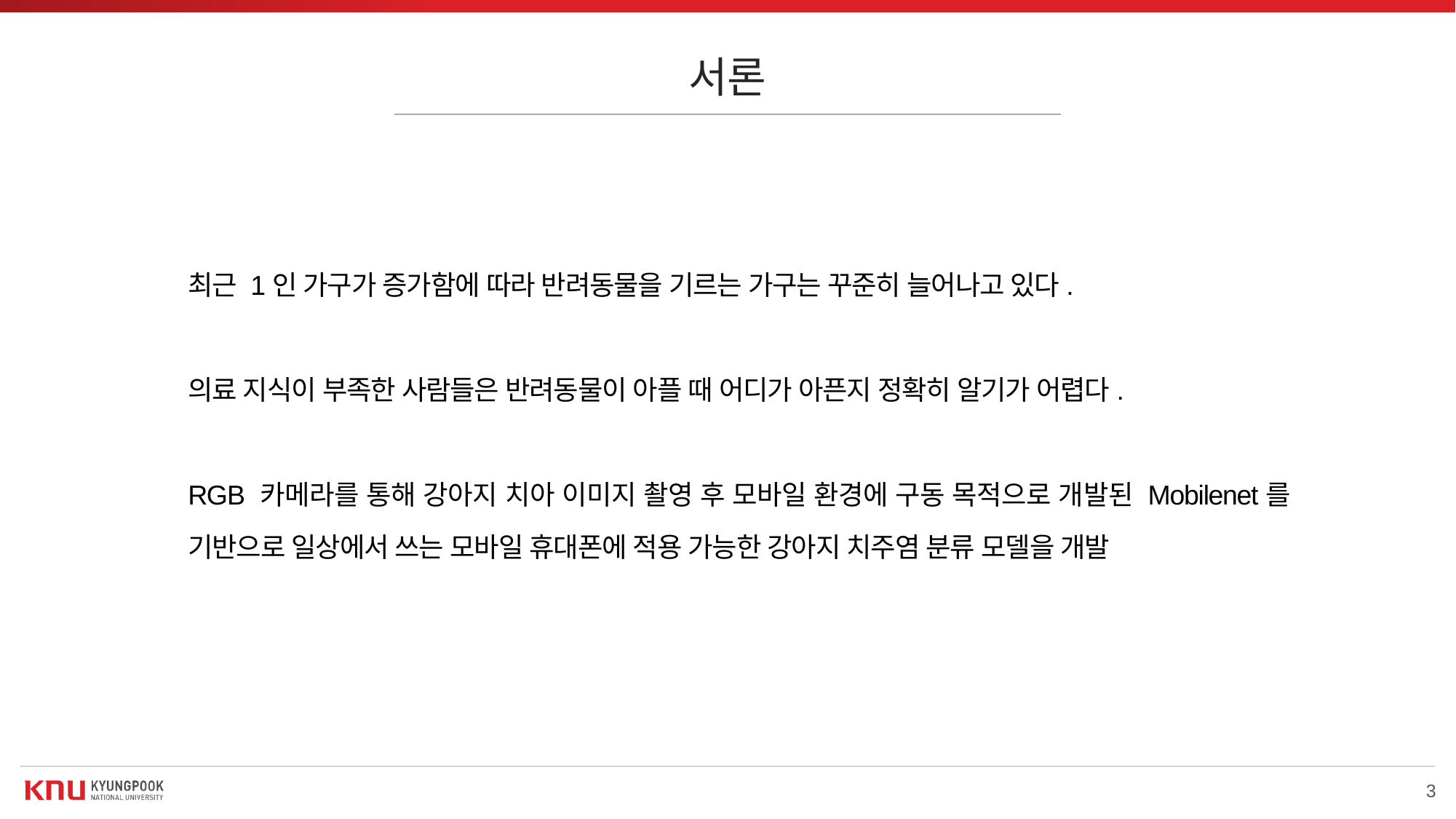

서론

최근 1인 가구가 증가함에 따라 반려동물을 기르는 가구는 꾸준히 늘어나고 있다.

의료 지식이 부족한 사람들은 반려동물이 아플 때 어디가 아픈지 정확히 알기가 어렵다.

RGB 카메라를 통해 강아지 치아 이미지 촬영 후 모바일 환경에 구동 목적으로 개발된 Mobilenet를 기반으로 일상에서 쓰는 모바일 휴대폰에 적용 가능한 강아지 치주염 분류 모델을 개발

3